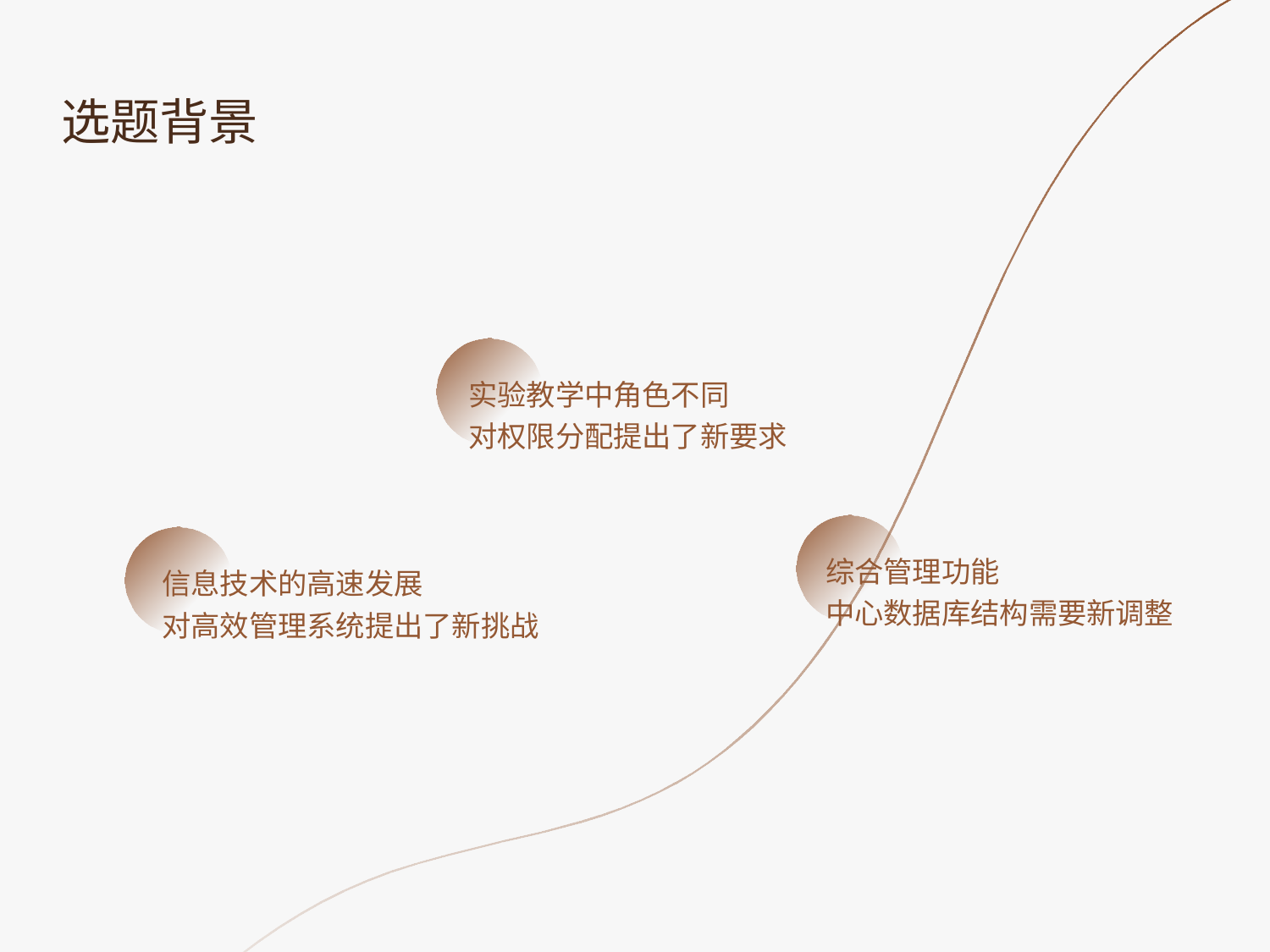

选题背景

实验教学中角色不同
对权限分配提出了新要求

综合管理功能
中心数据库结构需要新调整
信息技术的高速发展
对高效管理系统提出了新挑战